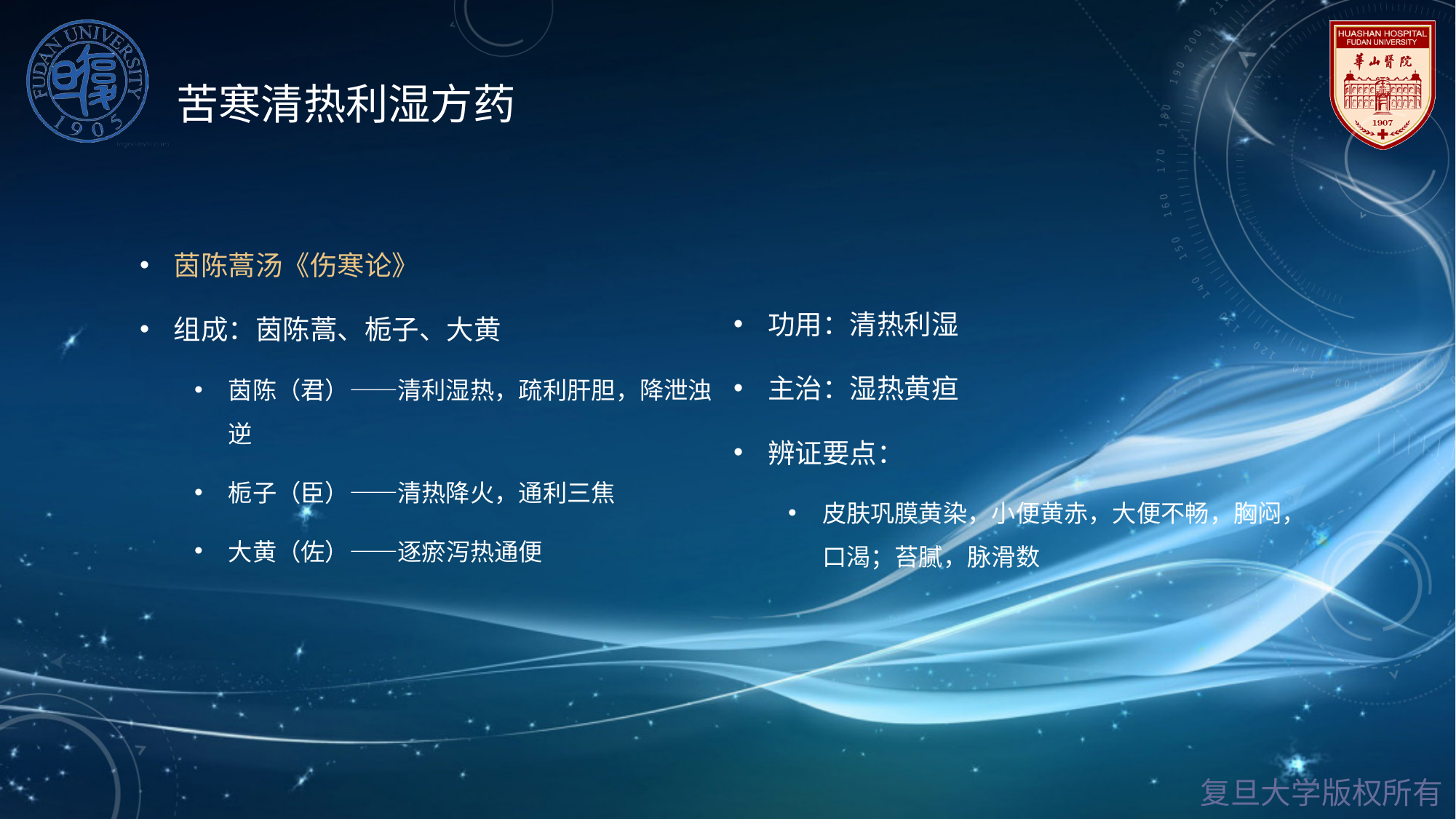

# 苦寒清热利湿方药
茵陈蒿汤《伤寒论》
组成：茵陈蒿、栀子、大黄
茵陈（君）——清利湿热，疏利肝胆，降泄浊逆
栀子（臣）——清热降火，通利三焦
大黄（佐）——逐瘀泻热通便

功用：清热利湿
主治：湿热黄疸
辨证要点：
皮肤巩膜黄染，小便黄赤，大便不畅，胸闷，口渴；苔腻，脉滑数